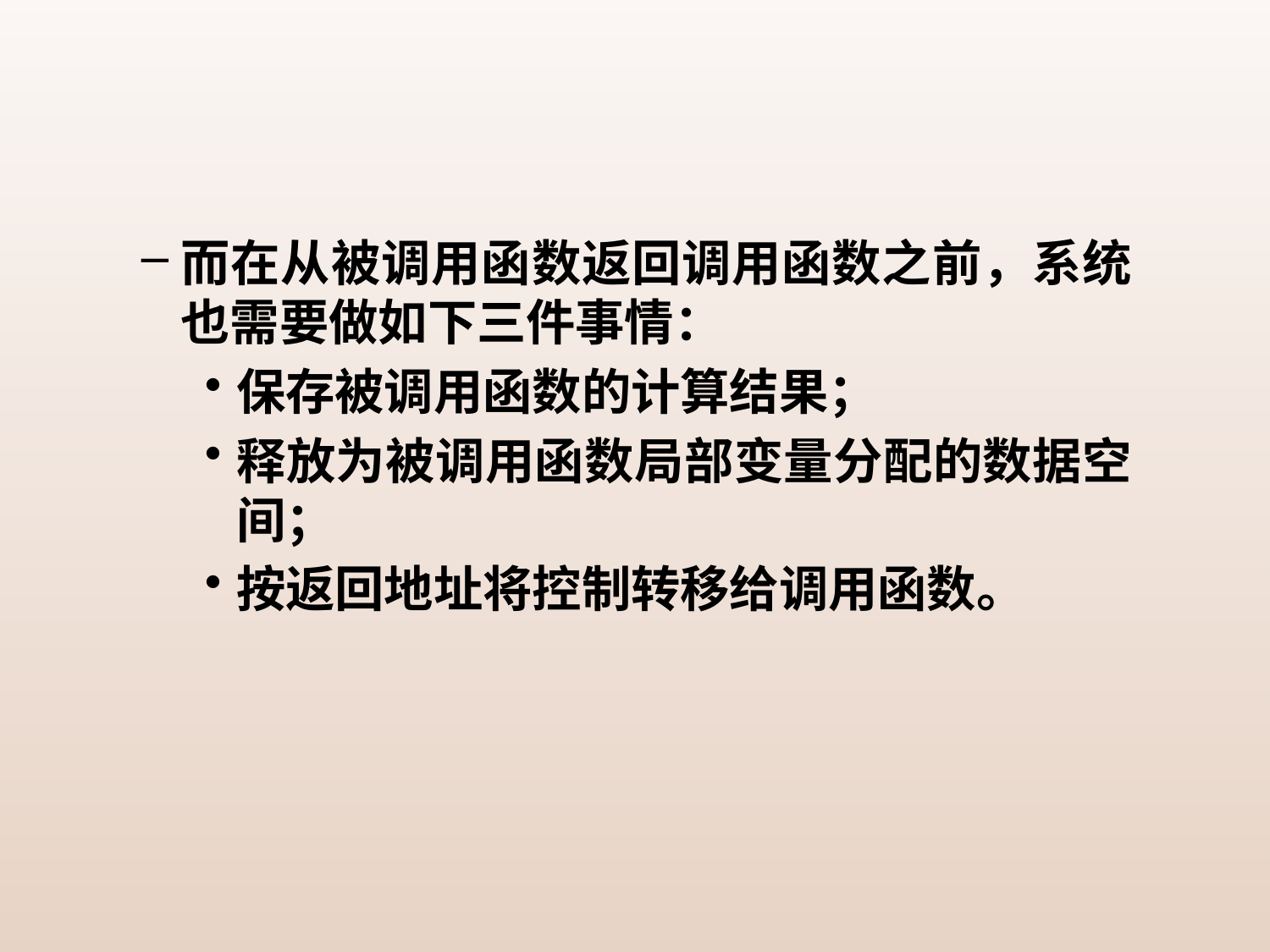

而在从被调用函数返回调用函数之前，系统也需要做如下三件事情：
保存被调用函数的计算结果；
释放为被调用函数局部变量分配的数据空间；
按返回地址将控制转移给调用函数。